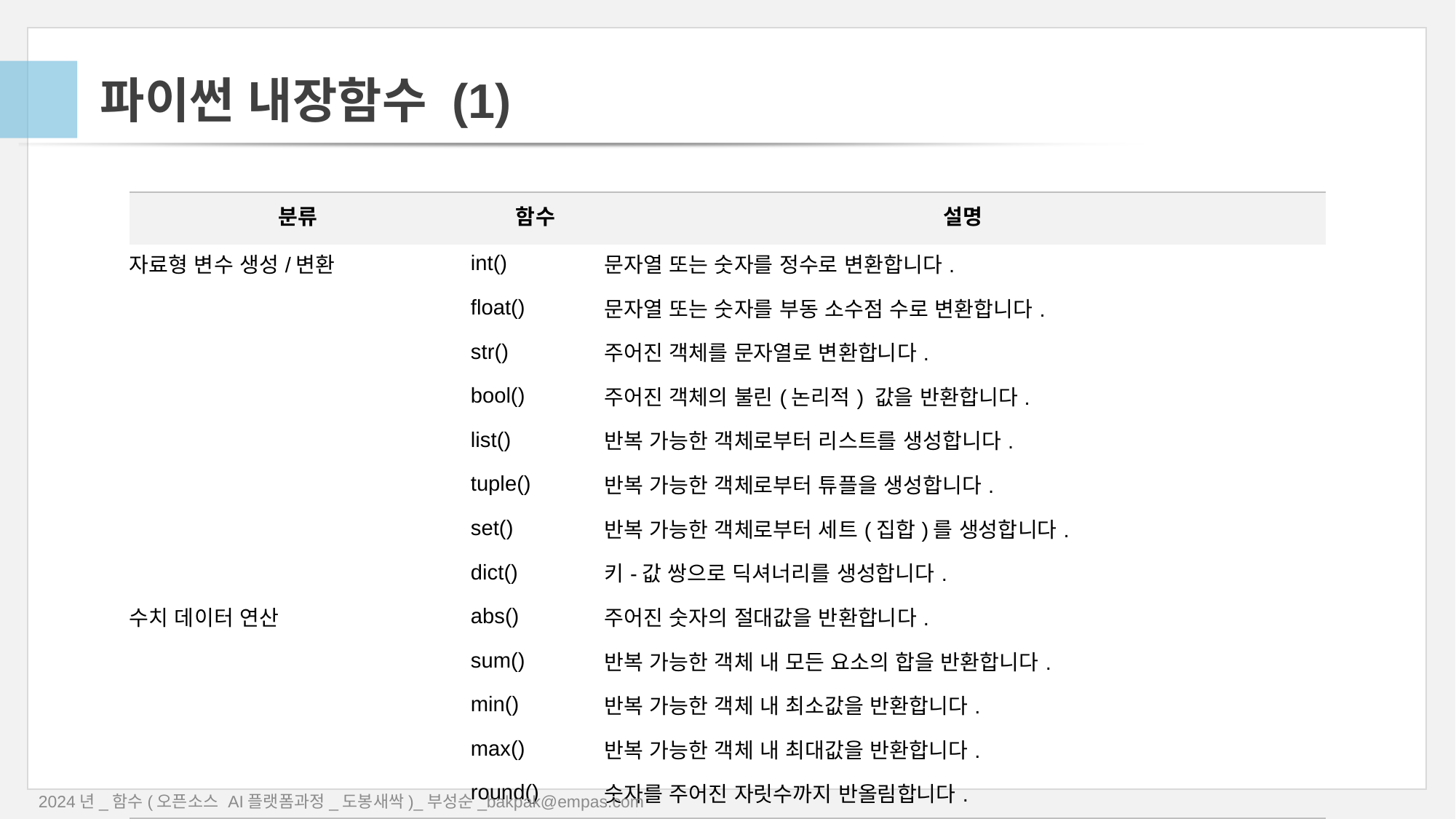

# 파이썬 내장함수 (1)
| 분류 | 함수 | 설명 |
| --- | --- | --- |
| 자료형 변수 생성/변환 | int() | 문자열 또는 숫자를 정수로 변환합니다. |
|  | float() | 문자열 또는 숫자를 부동 소수점 수로 변환합니다. |
|  | str() | 주어진 객체를 문자열로 변환합니다. |
|  | bool() | 주어진 객체의 불린(논리적) 값을 반환합니다. |
|  | list() | 반복 가능한 객체로부터 리스트를 생성합니다. |
|  | tuple() | 반복 가능한 객체로부터 튜플을 생성합니다. |
|  | set() | 반복 가능한 객체로부터 세트(집합)를 생성합니다. |
|  | dict() | 키-값 쌍으로 딕셔너리를 생성합니다. |
| 수치 데이터 연산 | abs() | 주어진 숫자의 절대값을 반환합니다. |
|  | sum() | 반복 가능한 객체 내 모든 요소의 합을 반환합니다. |
|  | min() | 반복 가능한 객체 내 최소값을 반환합니다. |
|  | max() | 반복 가능한 객체 내 최대값을 반환합니다. |
|  | round() | 숫자를 주어진 자릿수까지 반올림합니다. |
2024년_함수(오픈소스 AI플랫폼과정_도봉새싹)_부성순_bakpak@empas.com